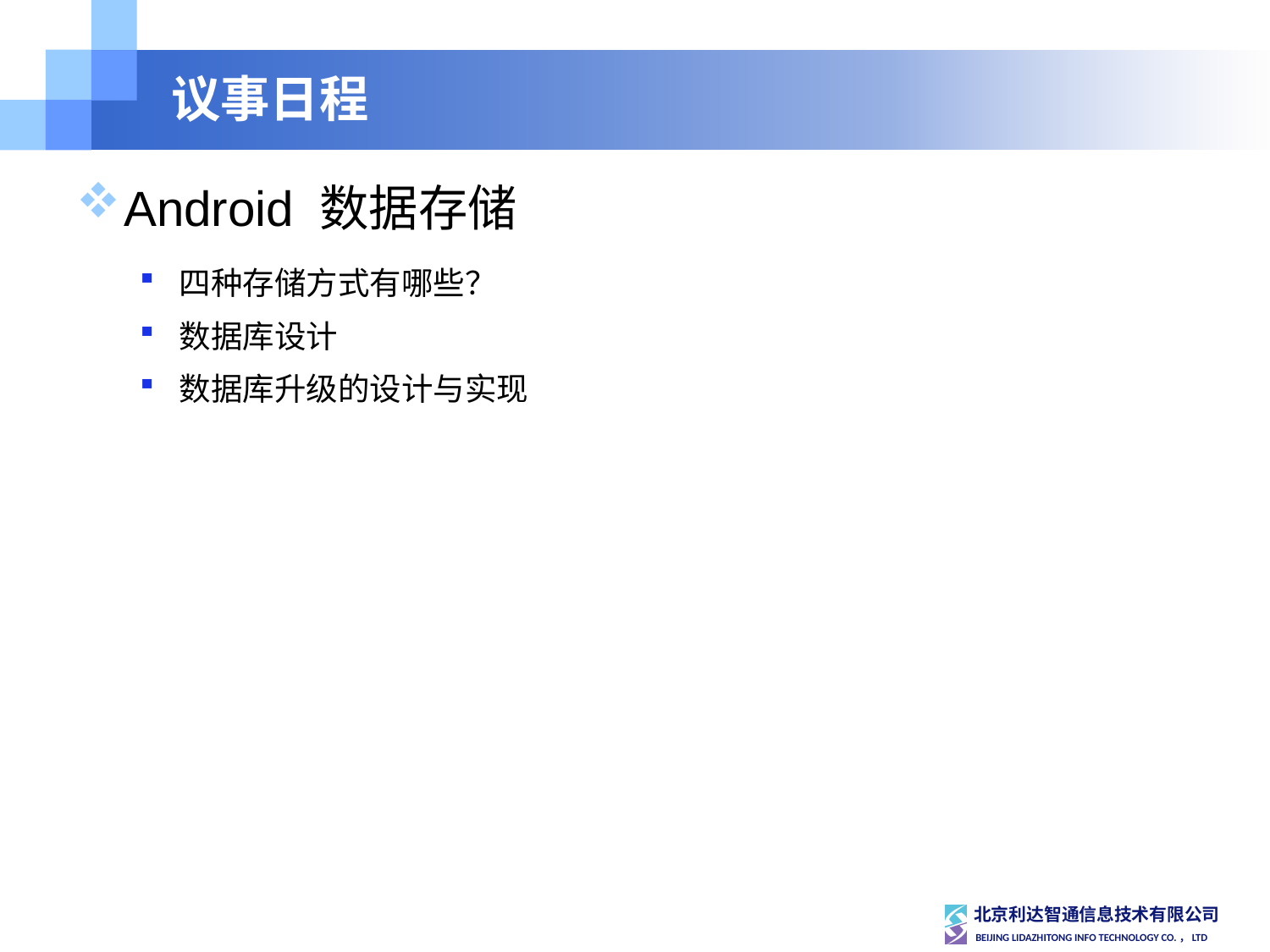

# 议事日程
Android 数据存储
四种存储方式有哪些？
数据库设计
数据库升级的设计与实现